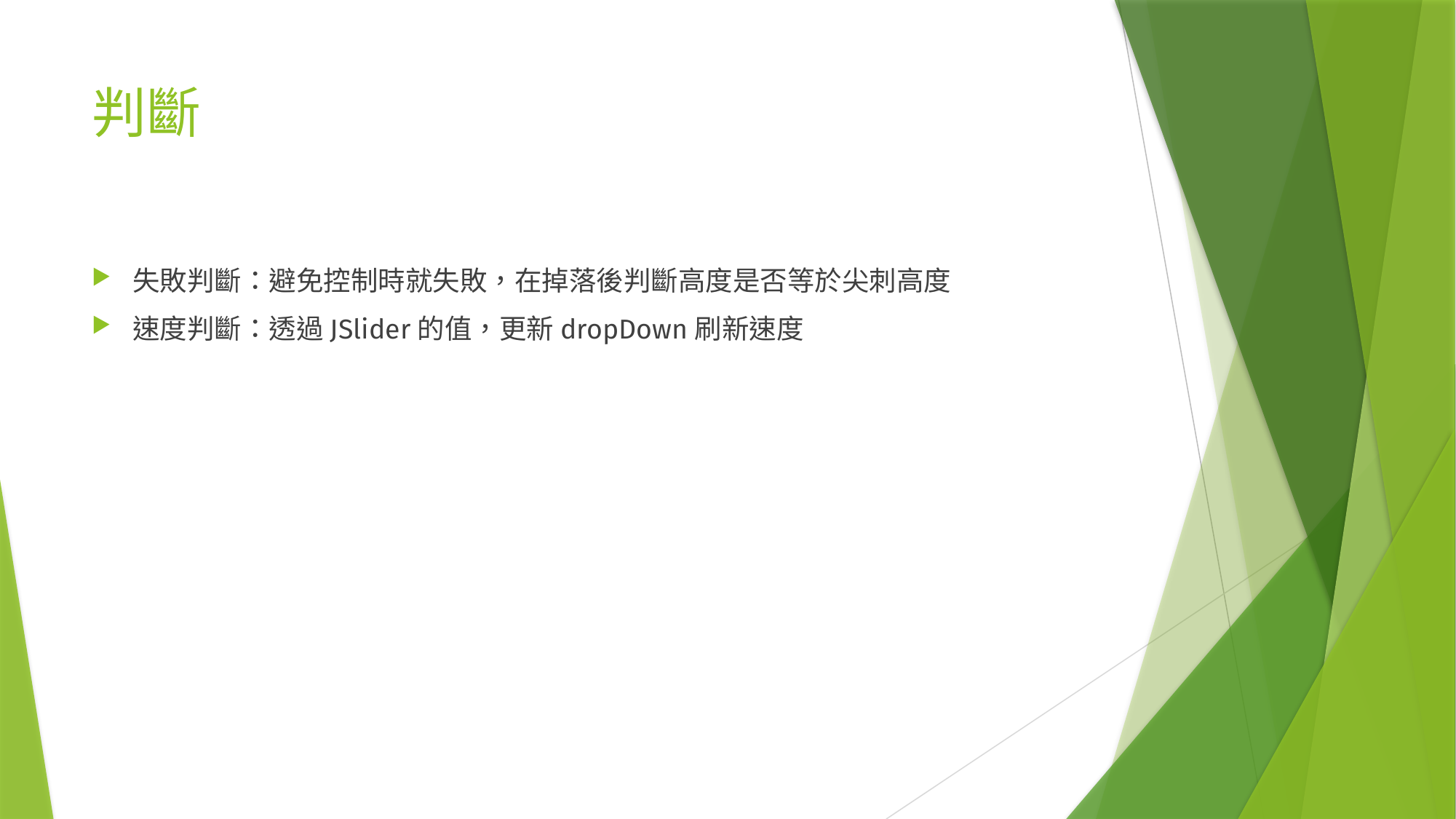

# 判斷
失敗判斷：避免控制時就失敗，在掉落後判斷高度是否等於尖刺高度
速度判斷：透過JSlider的值，更新dropDown刷新速度